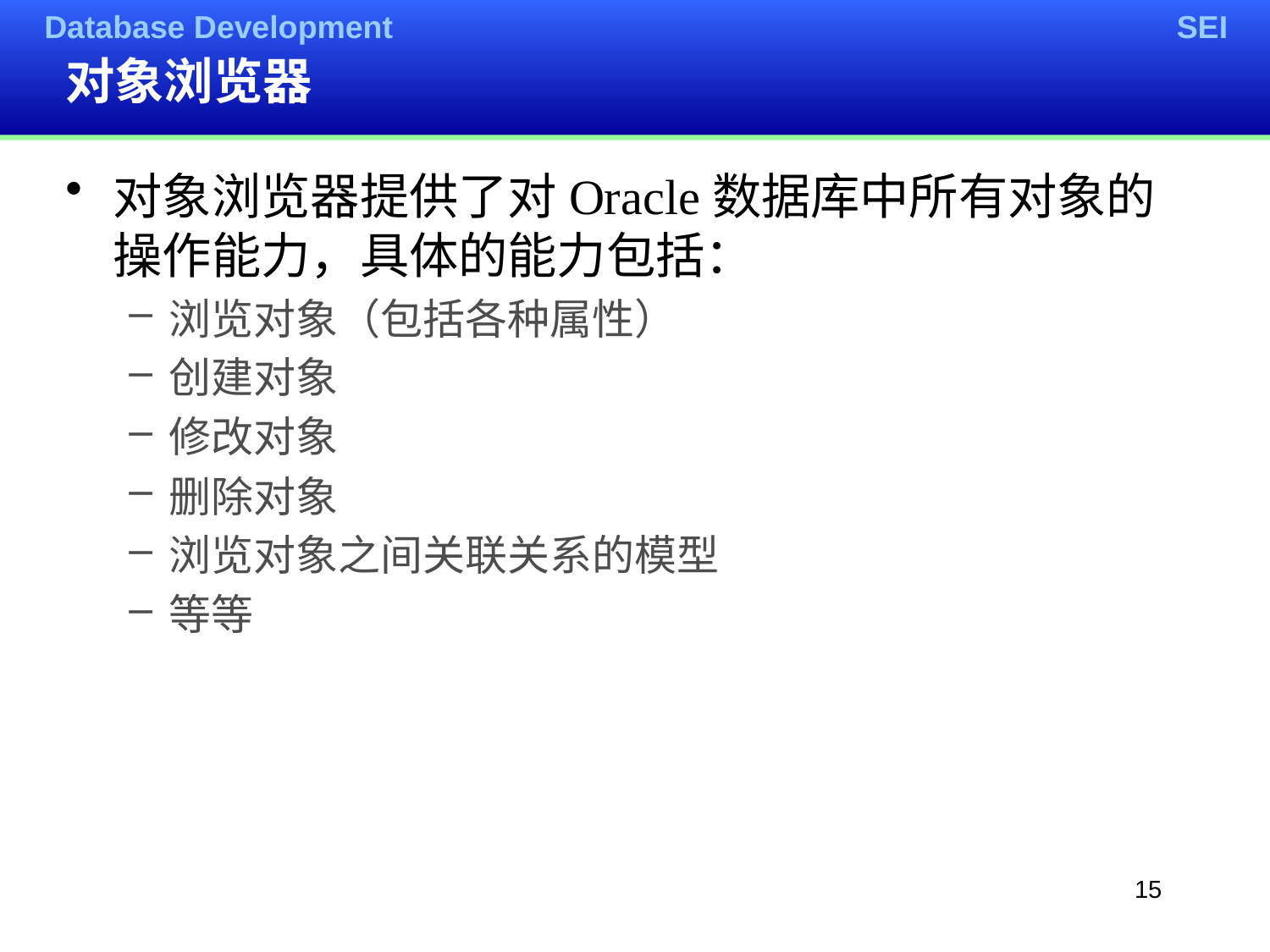

# 对象浏览器
对象浏览器提供了对Oracle数据库中所有对象的操作能力，具体的能力包括：
浏览对象（包括各种属性）
创建对象
修改对象
删除对象
浏览对象之间关联关系的模型
等等
15